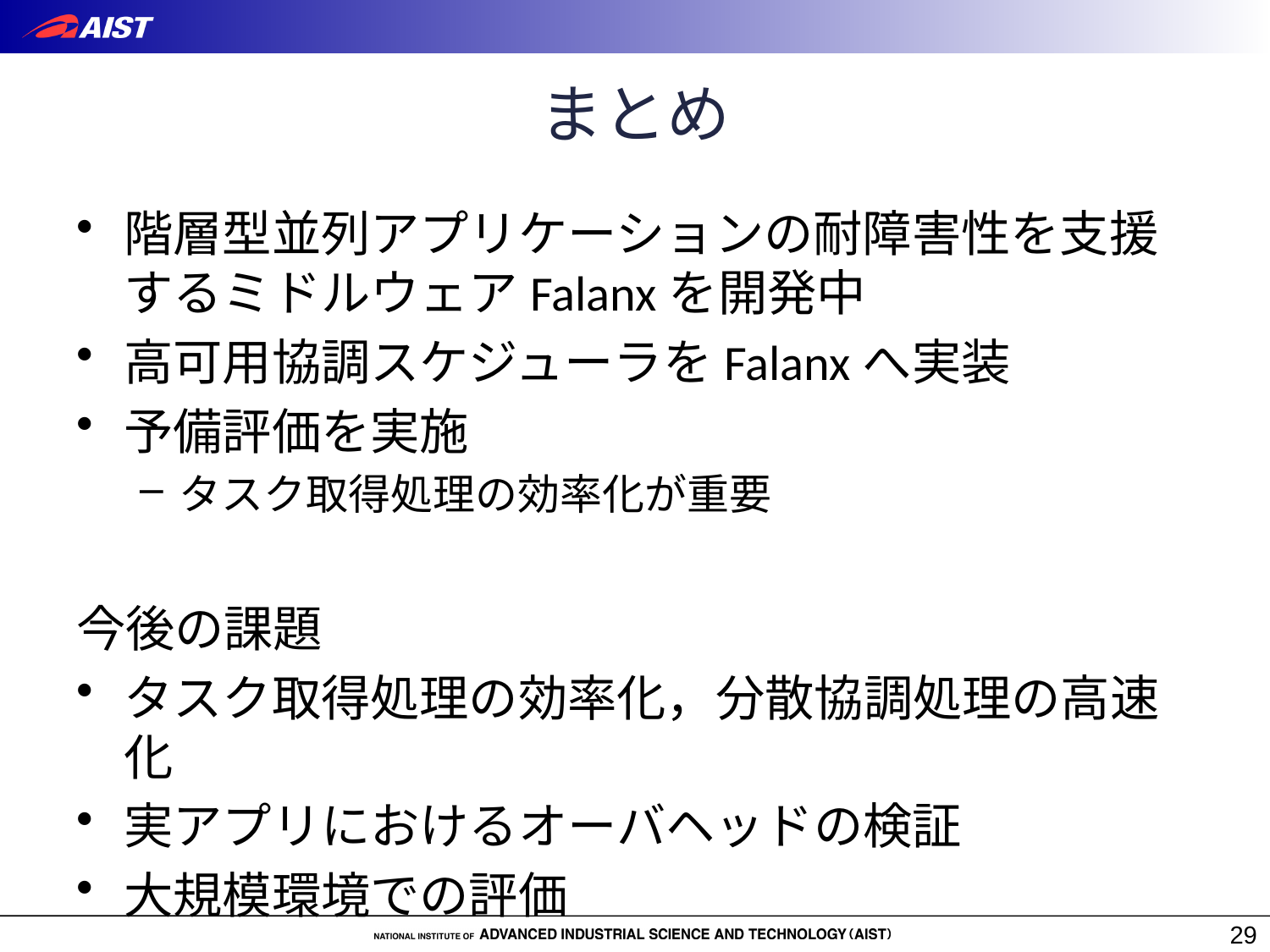

# まとめ
階層型並列アプリケーションの耐障害性を支援するミドルウェアFalanxを開発中
高可用協調スケジューラをFalanxへ実装
予備評価を実施
タスク取得処理の効率化が重要

今後の課題
タスク取得処理の効率化，分散協調処理の高速化
実アプリにおけるオーバヘッドの検証
大規模環境での評価
29